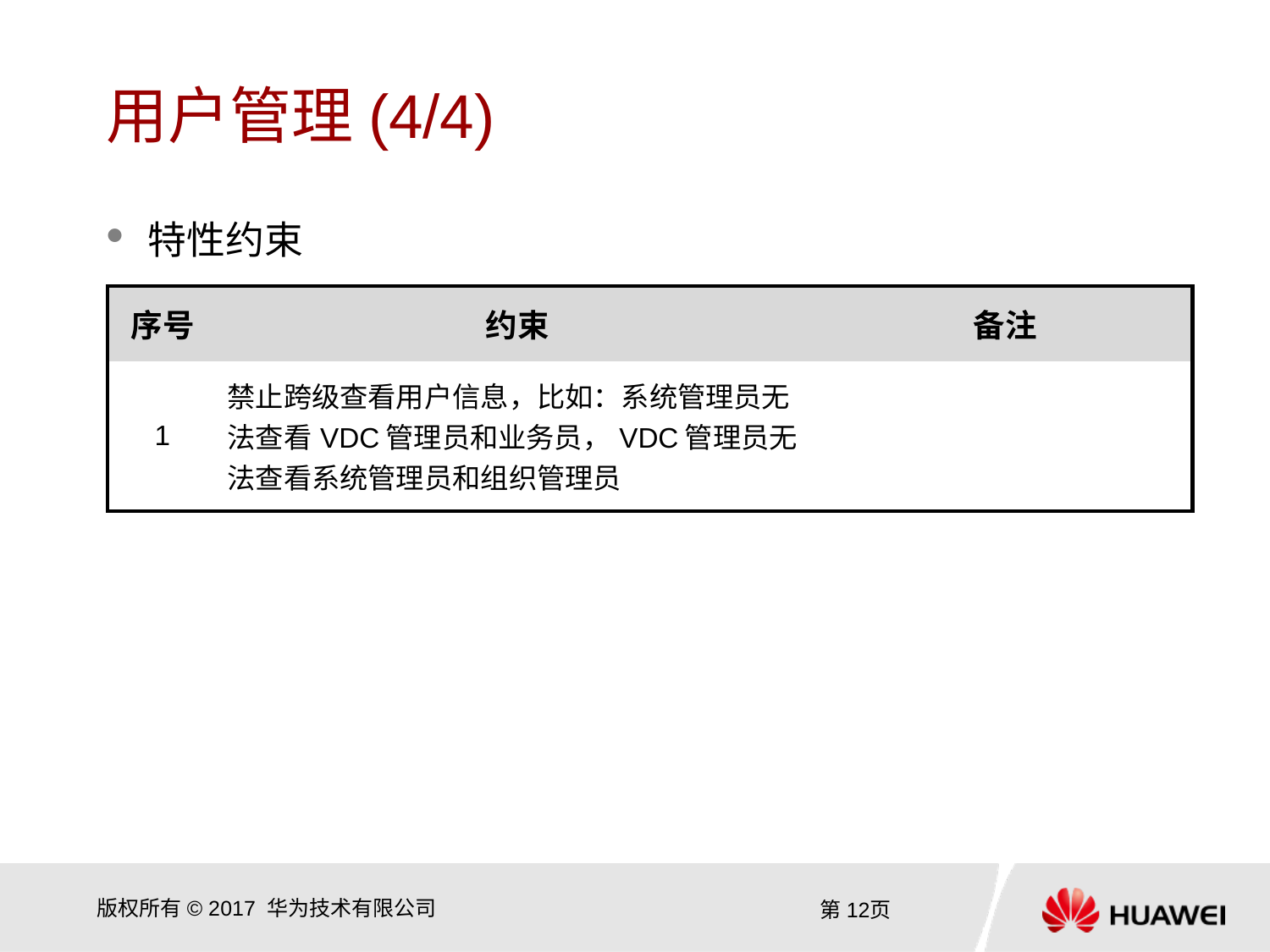

# 用户管理(4/4)
特性约束

| 序号 | 约束 | 备注 |
| --- | --- | --- |
| 1 | 禁止跨级查看用户信息，比如：系统管理员无法查看VDC管理员和业务员，VDC管理员无法查看系统管理员和组织管理员 |  |